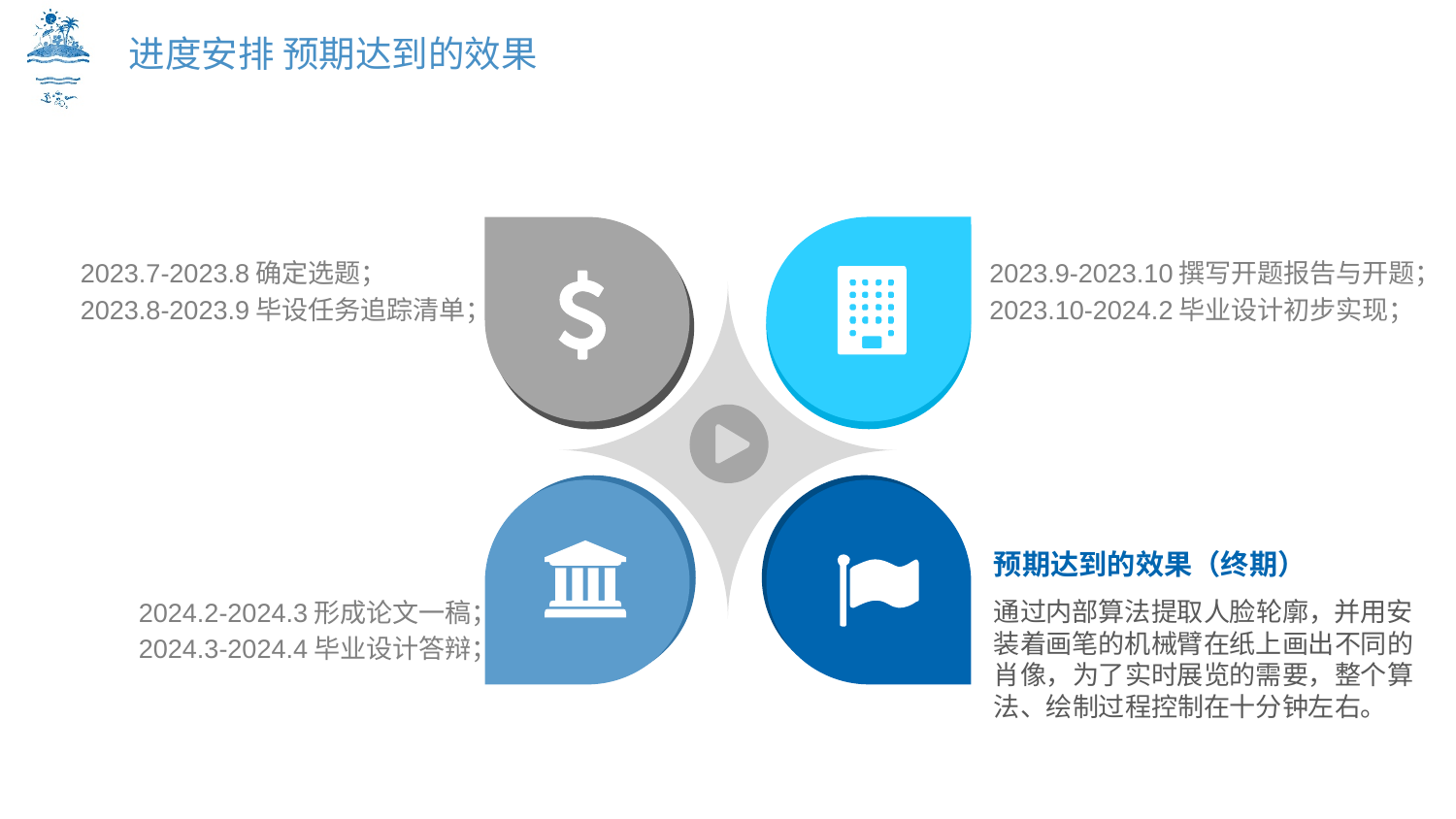

进度安排 预期达到的效果

2023.7-2023.8确定选题；
2023.8-2023.9毕设任务追踪清单；
2023.9-2023.10撰写开题报告与开题；
2023.10-2024.2毕业设计初步实现；

预期达到的效果（终期）
通过内部算法提取人脸轮廓，并用安装着画笔的机械臂在纸上画出不同的肖像，为了实时展览的需要，整个算法、绘制过程控制在十分钟左右。

2024.2-2024.3形成论文一稿；
2024.3-2024.4毕业设计答辩；